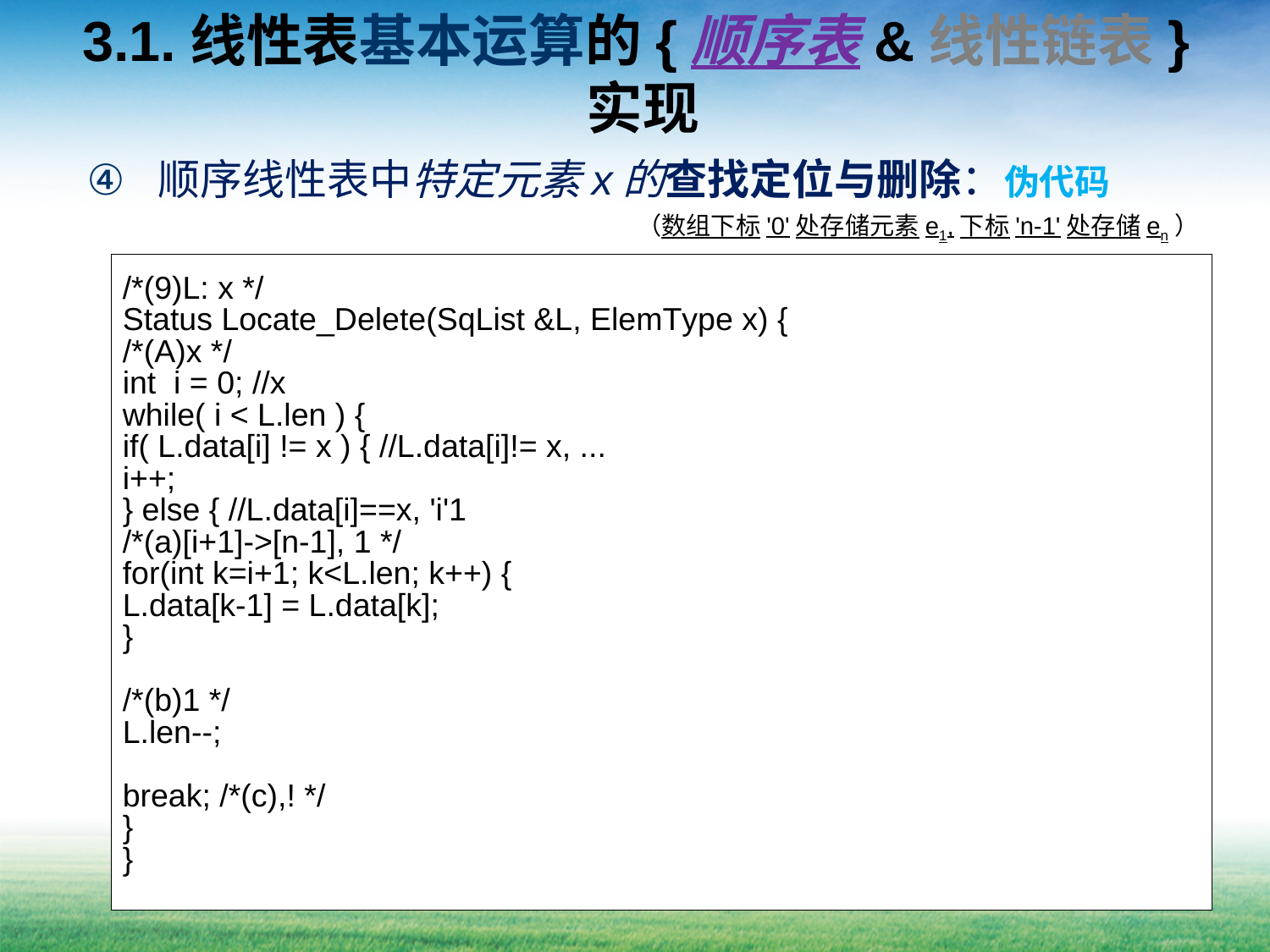

# 3.1.线性表基本运算的{顺序表&线性链表}实现
顺序线性表中特定元素x的查找定位与删除：伪代码
（数组下标'0'处存储元素e1,下标'n-1'处存储en）